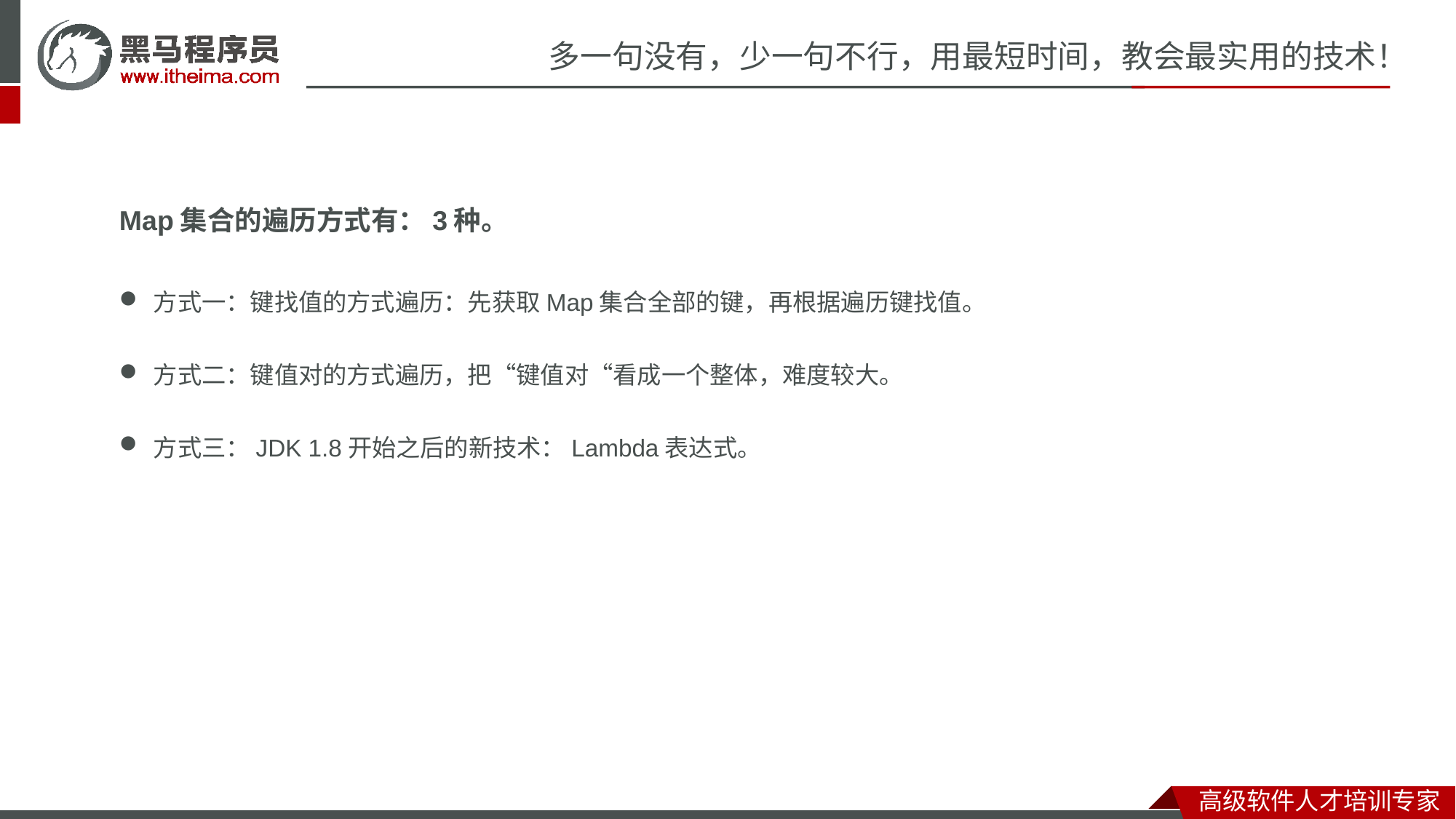

Map集合的遍历方式有：3种。
方式一：键找值的方式遍历：先获取Map集合全部的键，再根据遍历键找值。
方式二：键值对的方式遍历，把“键值对“看成一个整体，难度较大。
方式三：JDK 1.8开始之后的新技术：Lambda表达式。